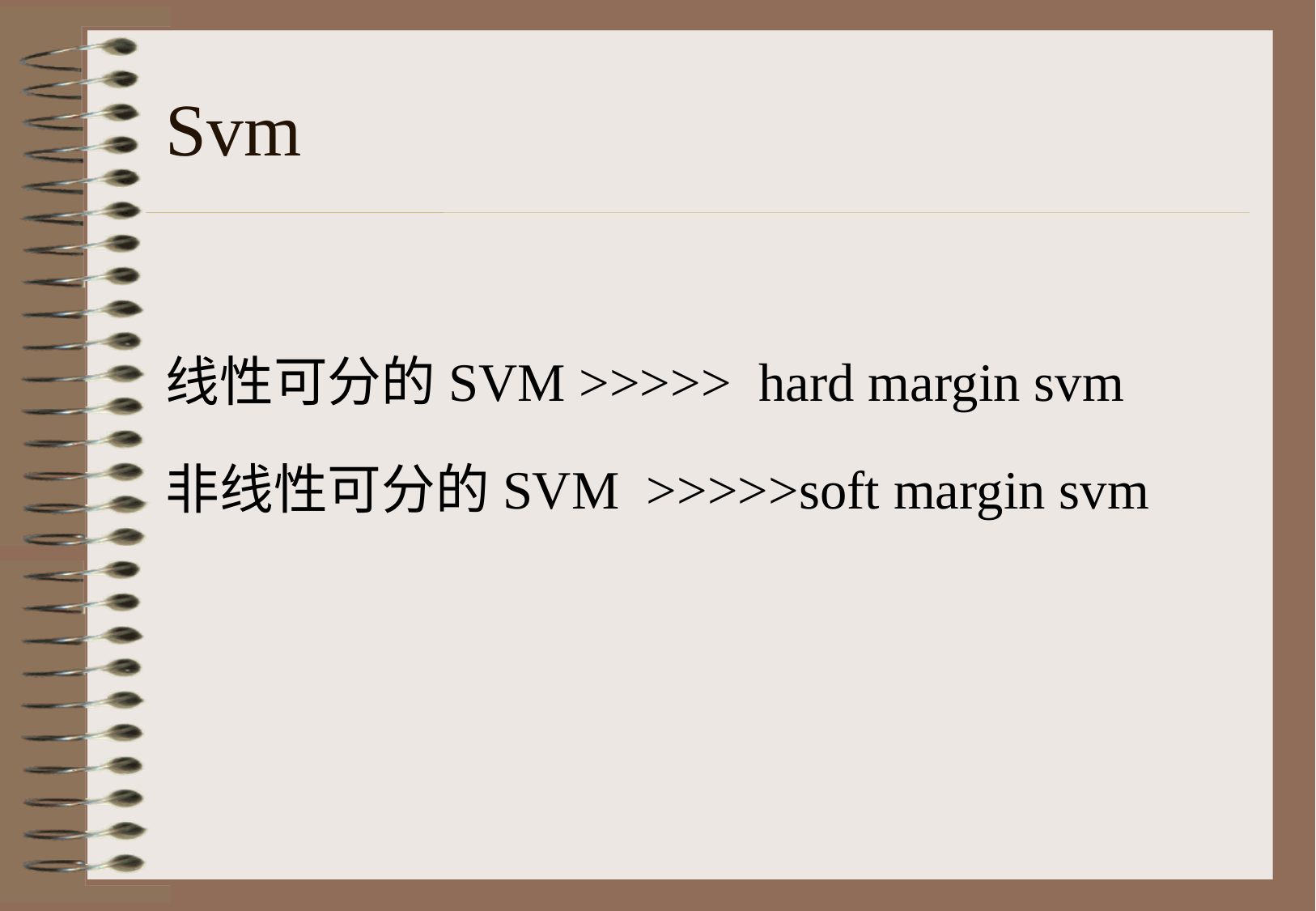

# Svm

线性可分的SVM >>>>>  hard margin svm
非线性可分的SVM  >>>>>soft margin svm